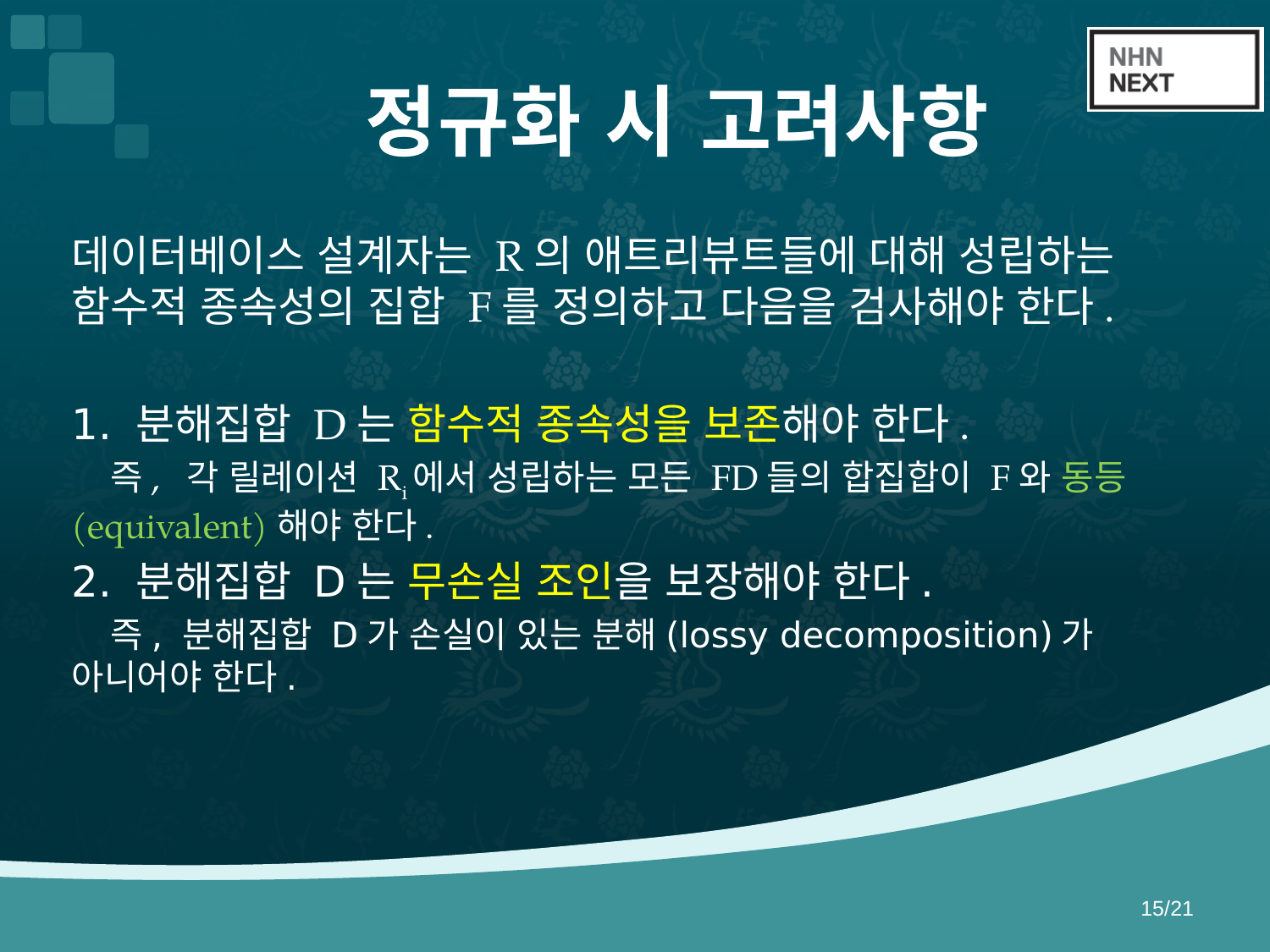

# 정규화 시 고려사항
데이터베이스 설계자는 R의 애트리뷰트들에 대해 성립하는 함수적 종속성의 집합 F를 정의하고 다음을 검사해야 한다.

1. 분해집합 D는 함수적 종속성을 보존해야 한다.
   즉,  각 릴레이션 Ri에서 성립하는 모든 FD들의 합집합이 F와 동등(equivalent)해야 한다.
2. 분해집합 D는 무손실 조인을 보장해야 한다.
   즉, 분해집합 D가 손실이 있는 분해(lossy decomposition)가 아니어야 한다.

15/21